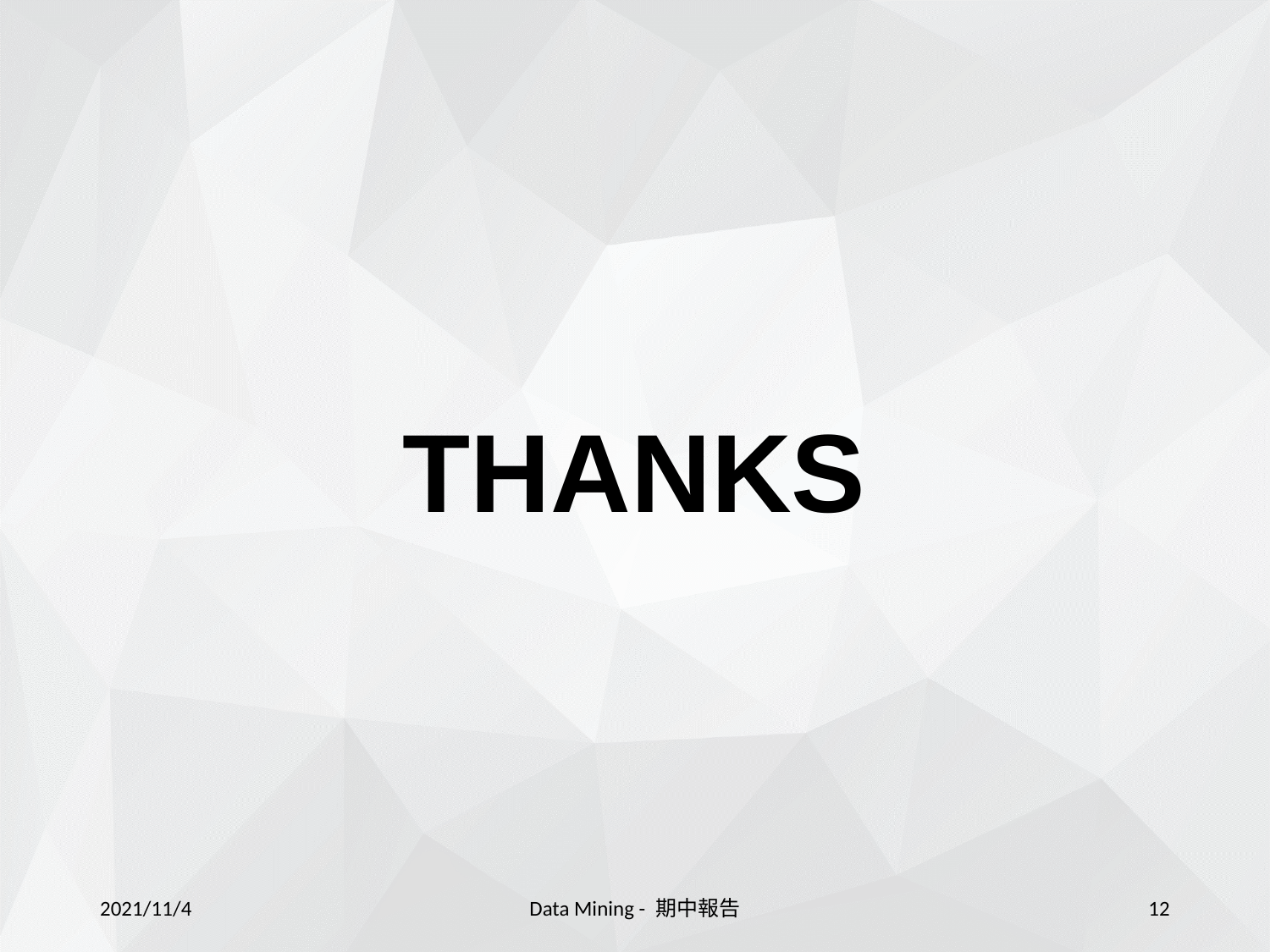

# THANKS
2021/11/4
Data Mining - 期中報告
12